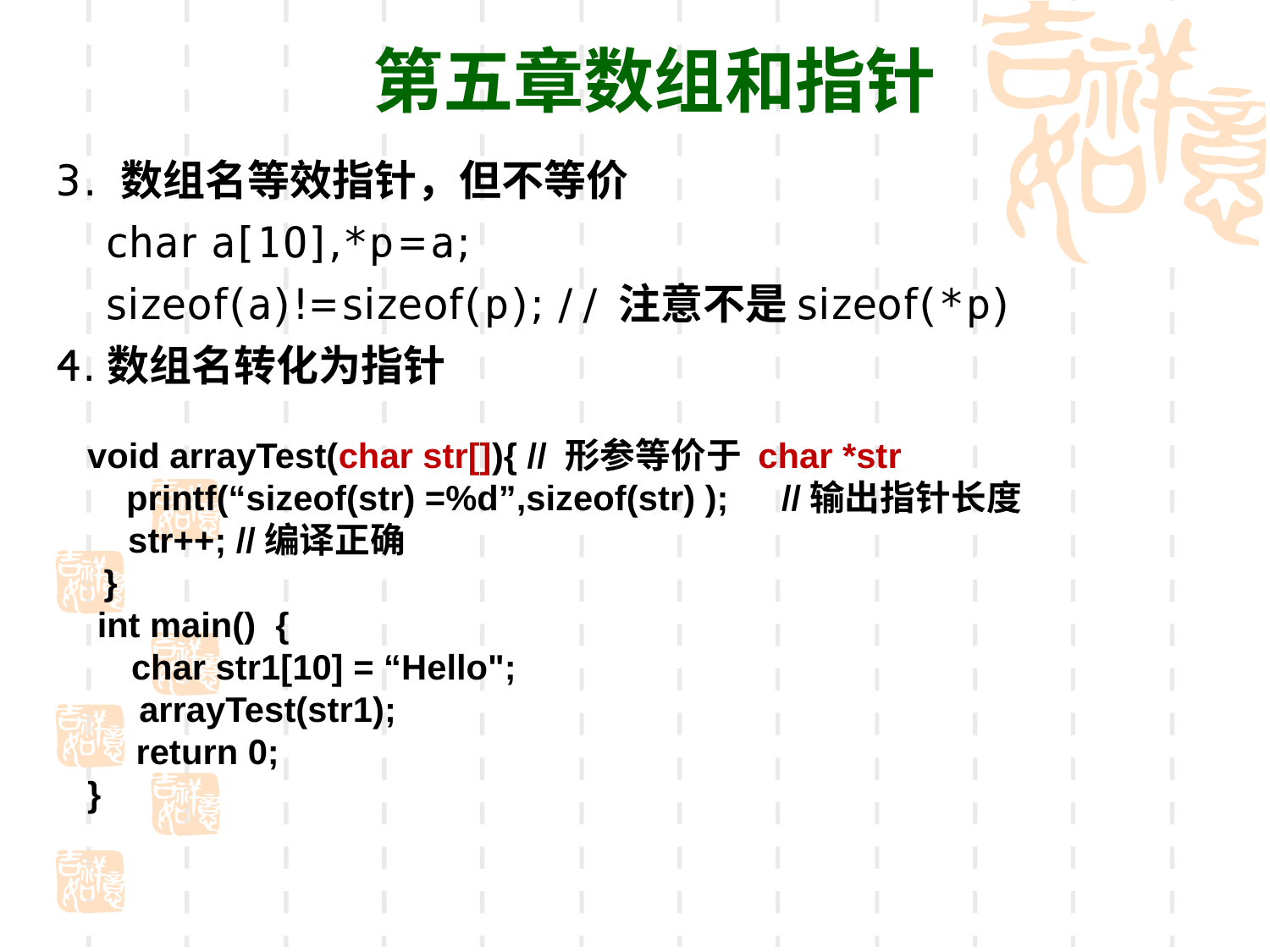

第五章数组和指针
3. 数组名等效指针，但不等价
    char a[10],*p=a;
    sizeof(a)!=sizeof(p); //注意不是sizeof(*p)
4.数组名转化为指针
void arrayTest(char str[]){ // 形参等价于 char *str
    printf(“sizeof(str) =%d”,sizeof(str) );　//输出指针长度
    str++; //编译正确 
 }
 int main()  {
　char str1[10] = “Hello";
　 arrayTest(str1); 
     return 0;
}